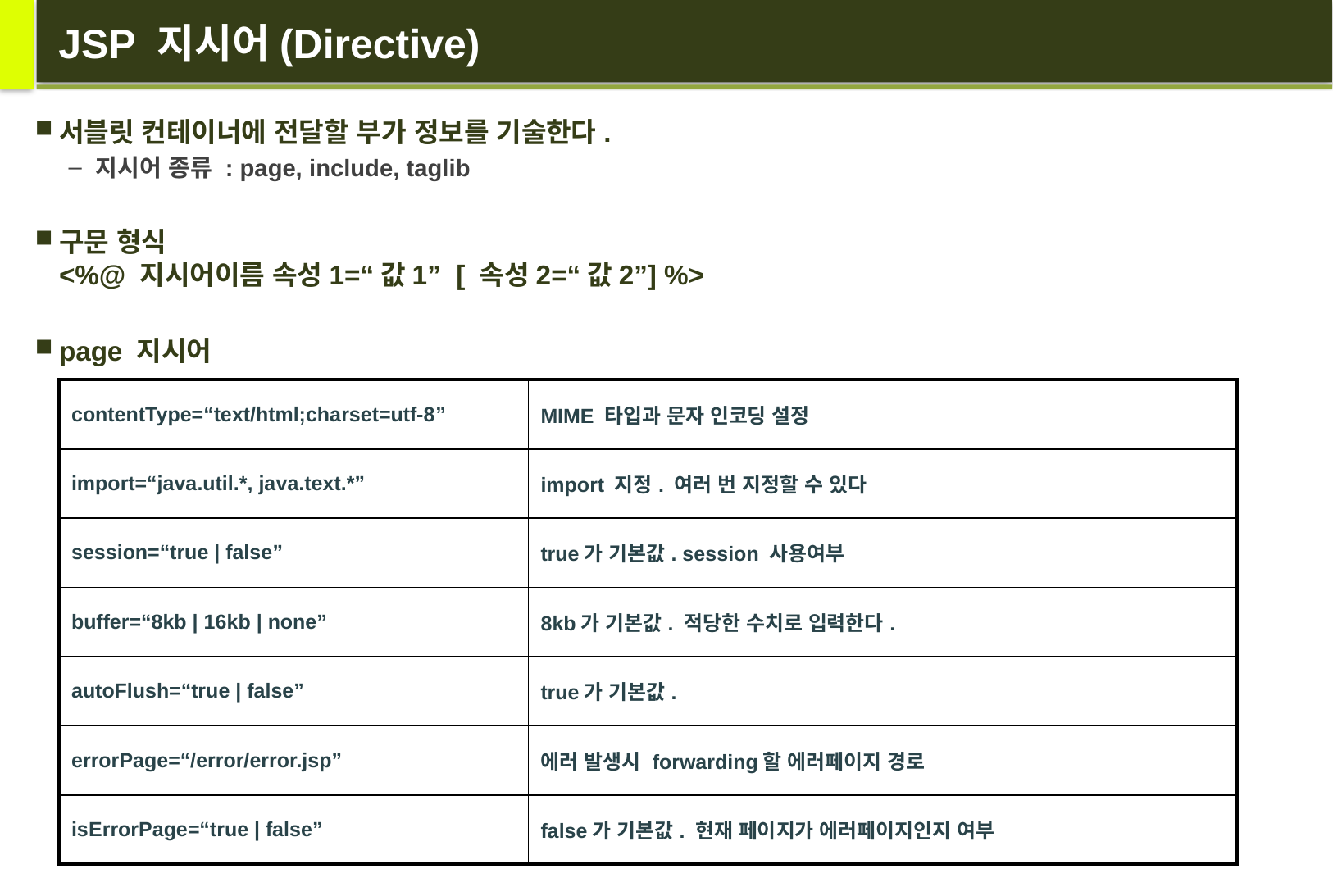

# JSP 지시어(Directive)
서블릿 컨테이너에 전달할 부가 정보를 기술한다.
지시어 종류 : page, include, taglib

구문 형식
<%@ 지시어이름 속성1=“값1”  [ 속성2=“값2”] %>

page 지시어

| contentType=“text/html;charset=utf-8” | MIME 타입과 문자 인코딩 설정 |
| --- | --- |
| import=“java.util.\*, java.text.\*” | import 지정. 여러 번 지정할 수 있다 |
| session=“true | false” | true가 기본값. session 사용여부 |
| buffer=“8kb | 16kb | none” | 8kb가 기본값. 적당한 수치로 입력한다. |
| autoFlush=“true | false” | true가 기본값. |
| errorPage=“/error/error.jsp” | 에러 발생시 forwarding할 에러페이지 경로 |
| isErrorPage=“true | false” | false가 기본값. 현재 페이지가 에러페이지인지 여부 |